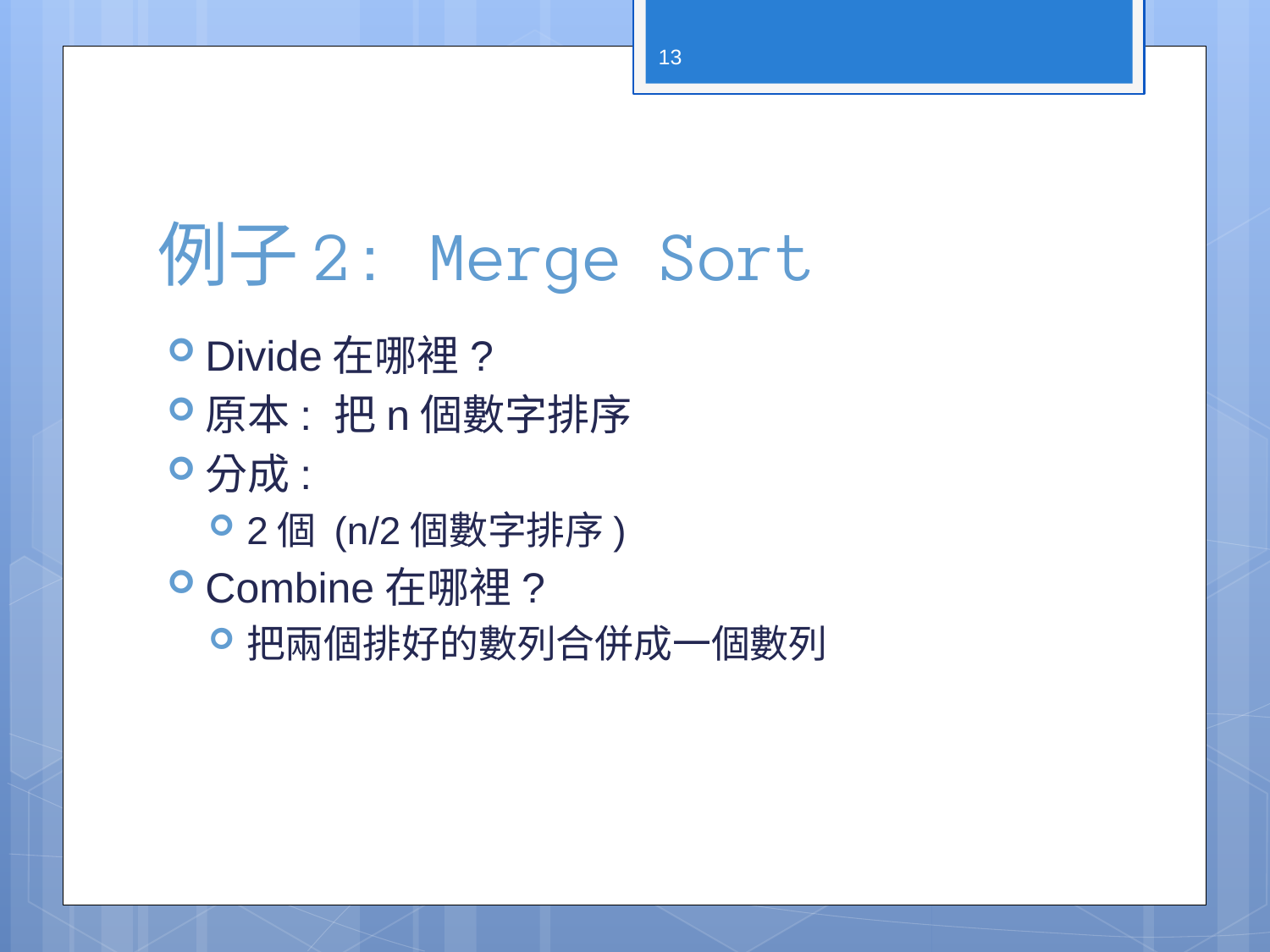

13
# 例子2: Merge Sort
Divide在哪裡?
原本: 把n個數字排序
分成:
2個 (n/2個數字排序)
Combine在哪裡?
把兩個排好的數列合併成一個數列